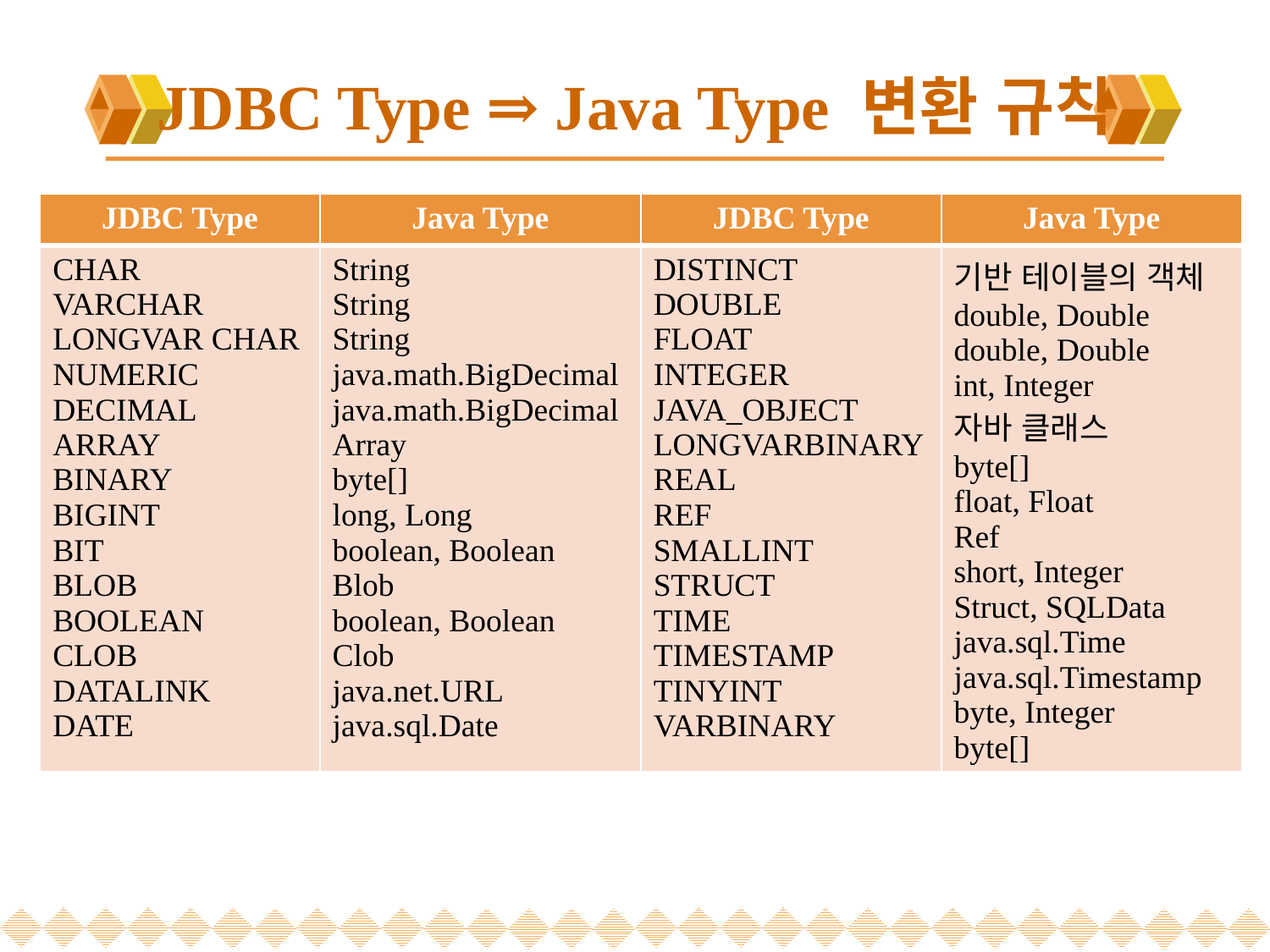

# JDBC Type ⇒ Java Type 변환 규칙
| JDBC Type | Java Type | JDBC Type | Java Type |
| --- | --- | --- | --- |
| CHAR VARCHAR LONGVAR CHAR NUMERIC DECIMAL ARRAY BINARY BIGINT BIT BLOB BOOLEAN CLOB DATALINK DATE | String String String java.math.BigDecimal java.math.BigDecimal Array byte[] long, Long boolean, Boolean Blob boolean, Boolean Clob java.net.URL java.sql.Date | DISTINCT DOUBLE FLOAT INTEGER JAVA\_OBJECT LONGVARBINARY REAL REF SMALLINT STRUCT TIME TIMESTAMP TINYINT VARBINARY | 기반 테이블의 객체 double, Double double, Double int, Integer 자바 클래스 byte[] float, Float Ref short, Integer Struct, SQLData java.sql.Time java.sql.Timestamp byte, Integer byte[] |